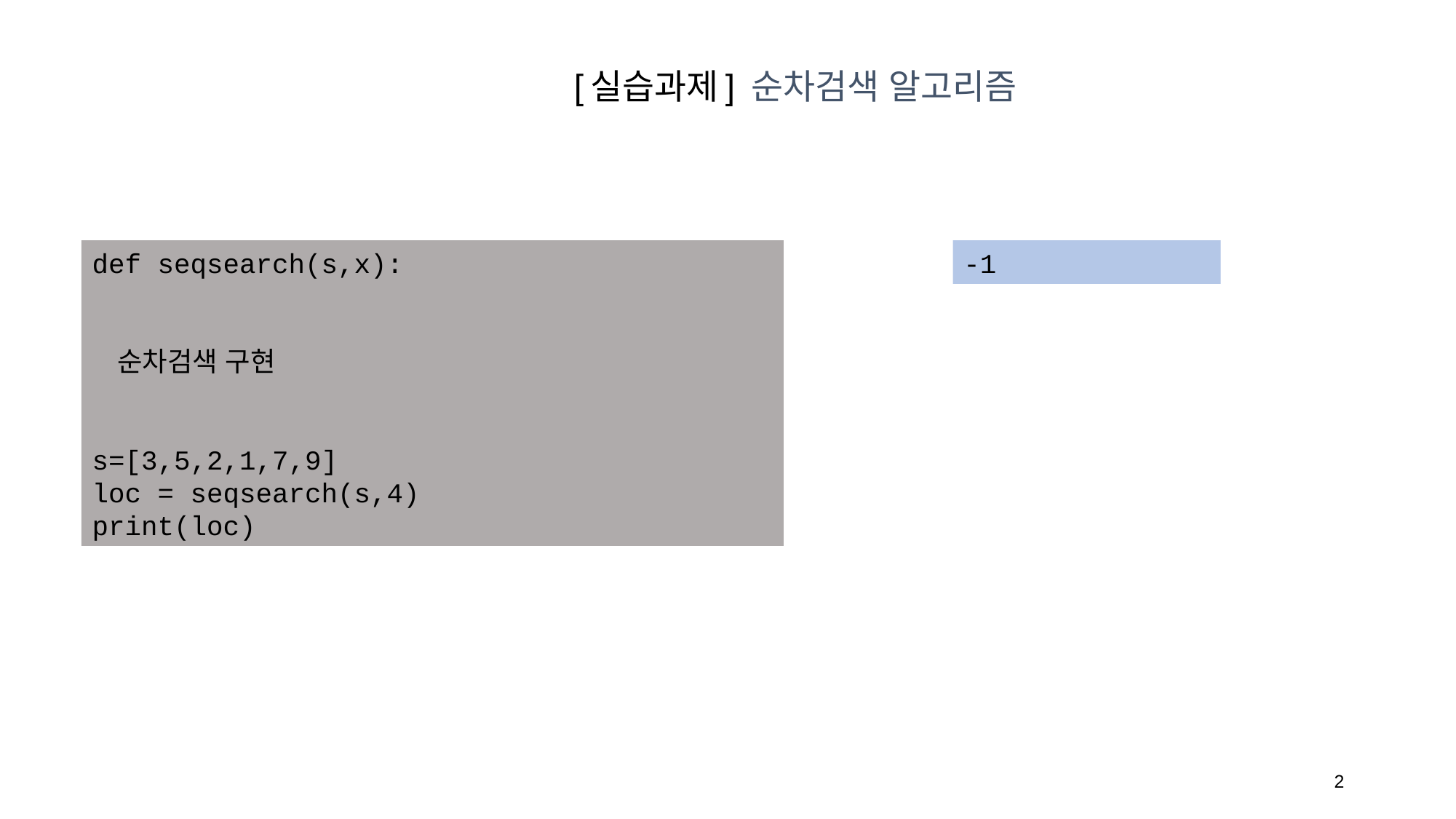

[실습과제] 순차검색 알고리즘
def seqsearch(s,x):

   순차검색 구현

s=[3,5,2,1,7,9]
loc = seqsearch(s,4)
print(loc)
-1
2